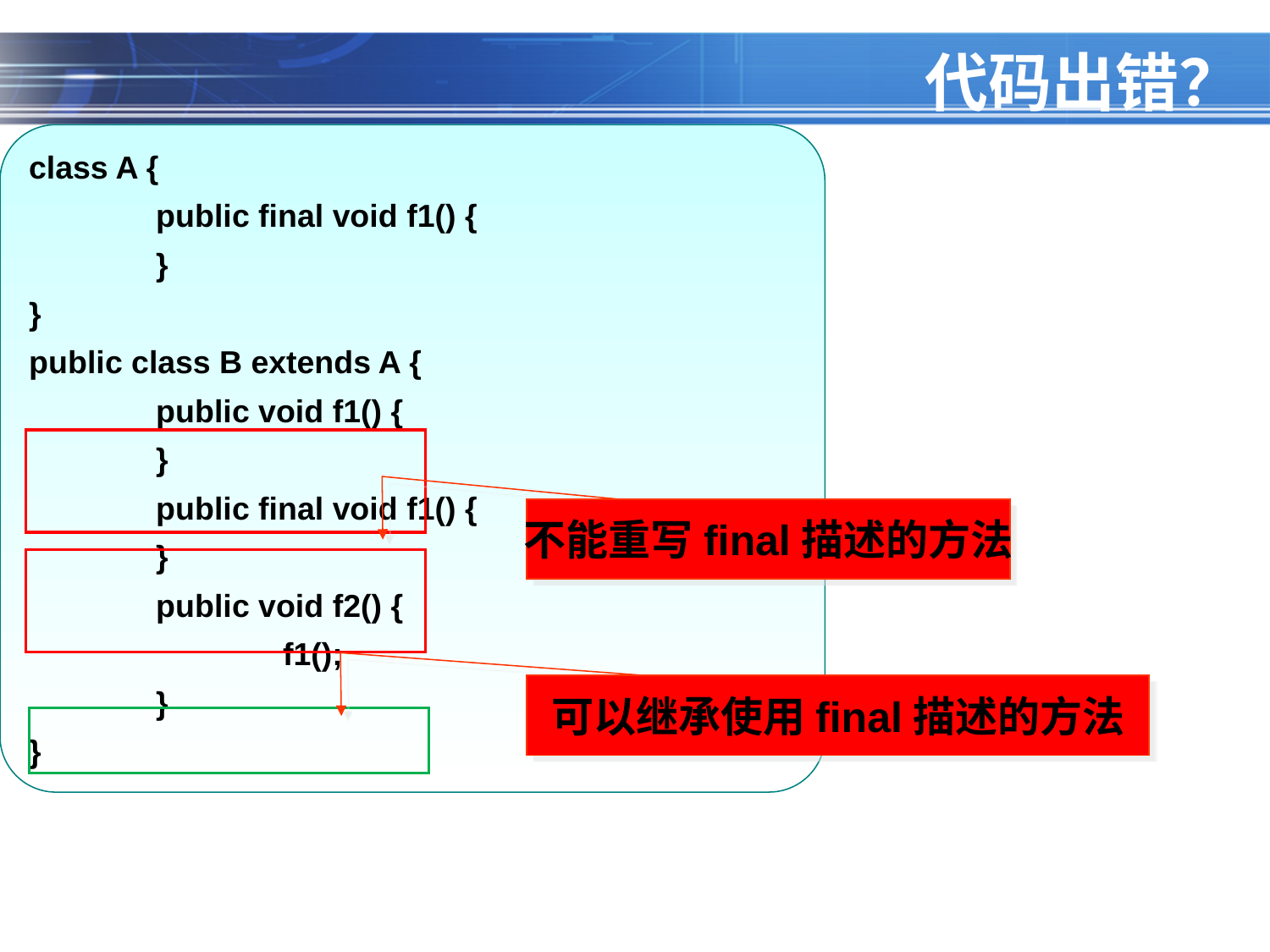

# 代码出错？
class A {
	public final void f1() {
	}
}
public class B extends A {
	public void f1() {
	}
	public final void f1() {
	}
	public void f2() {
		f1();
	}
}

不能重写final描述的方法

可以继承使用final描述的方法